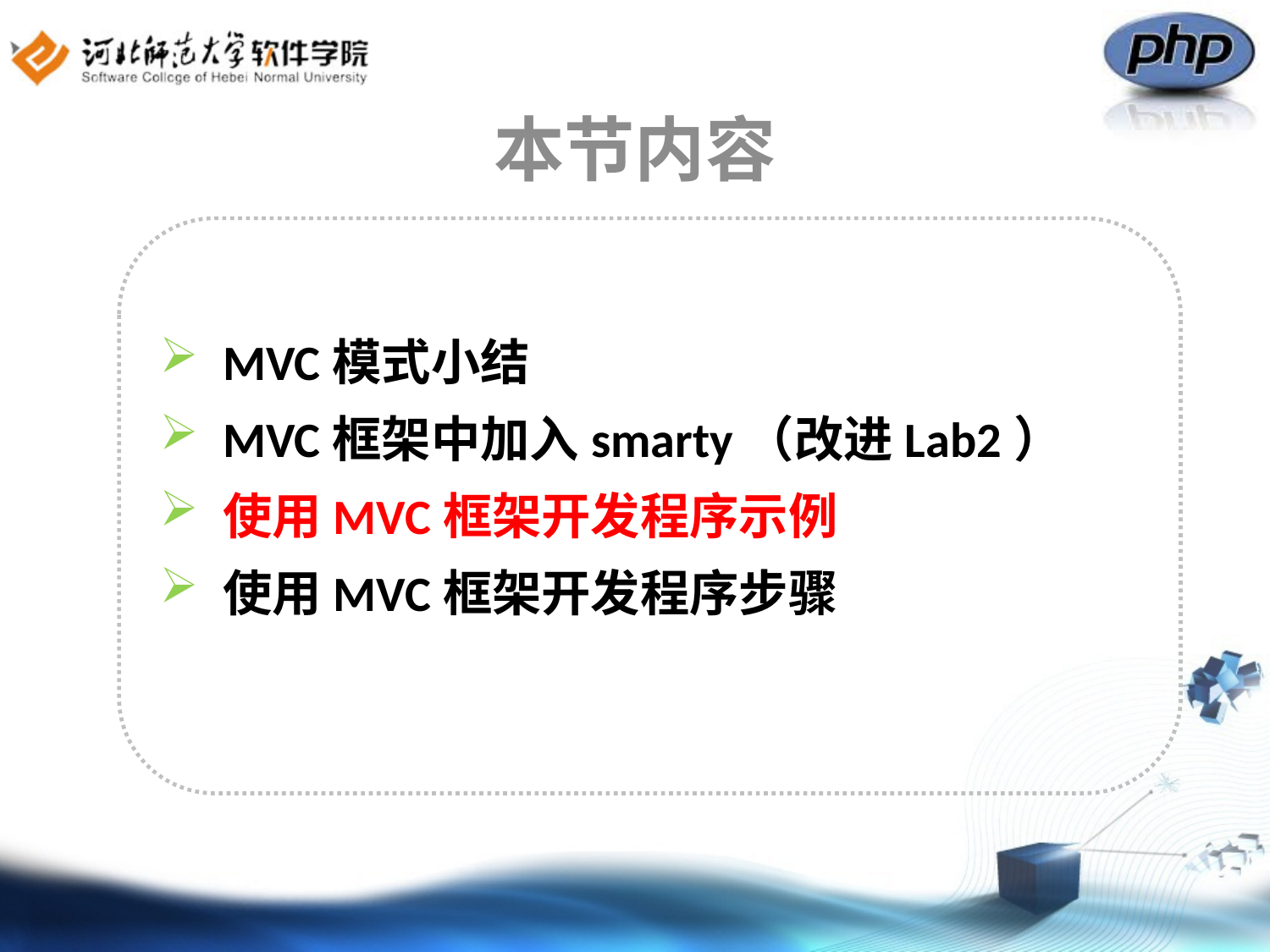

# 本节内容
MVC模式小结
MVC框架中加入smarty（改进Lab2）
使用MVC框架开发程序示例
使用MVC框架开发程序步骤